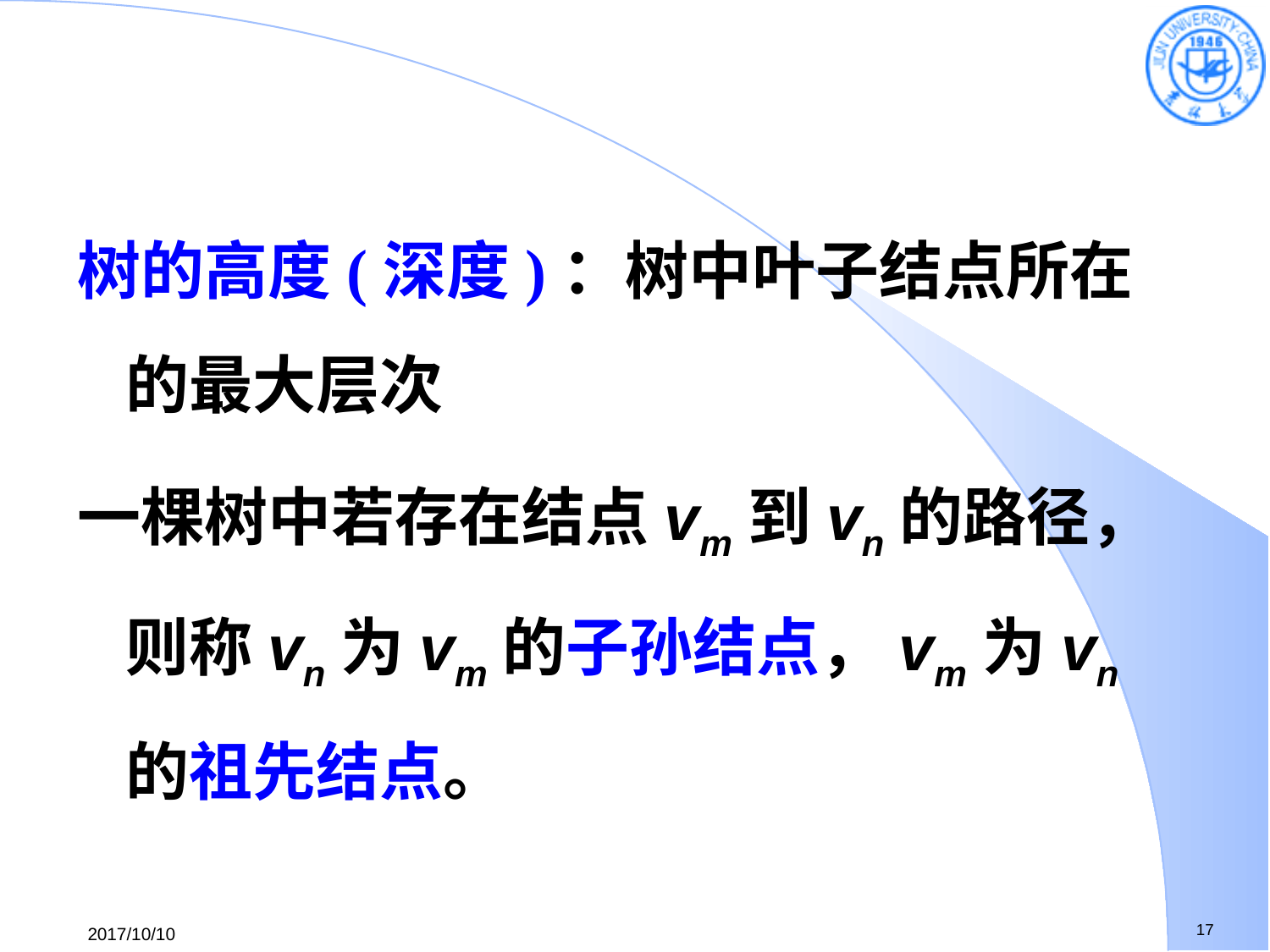

树的高度(深度)：树中叶子结点所在的最大层次
一棵树中若存在结点vm到vn的路径，则称vn为vm的子孙结点，vm为vn的祖先结点。